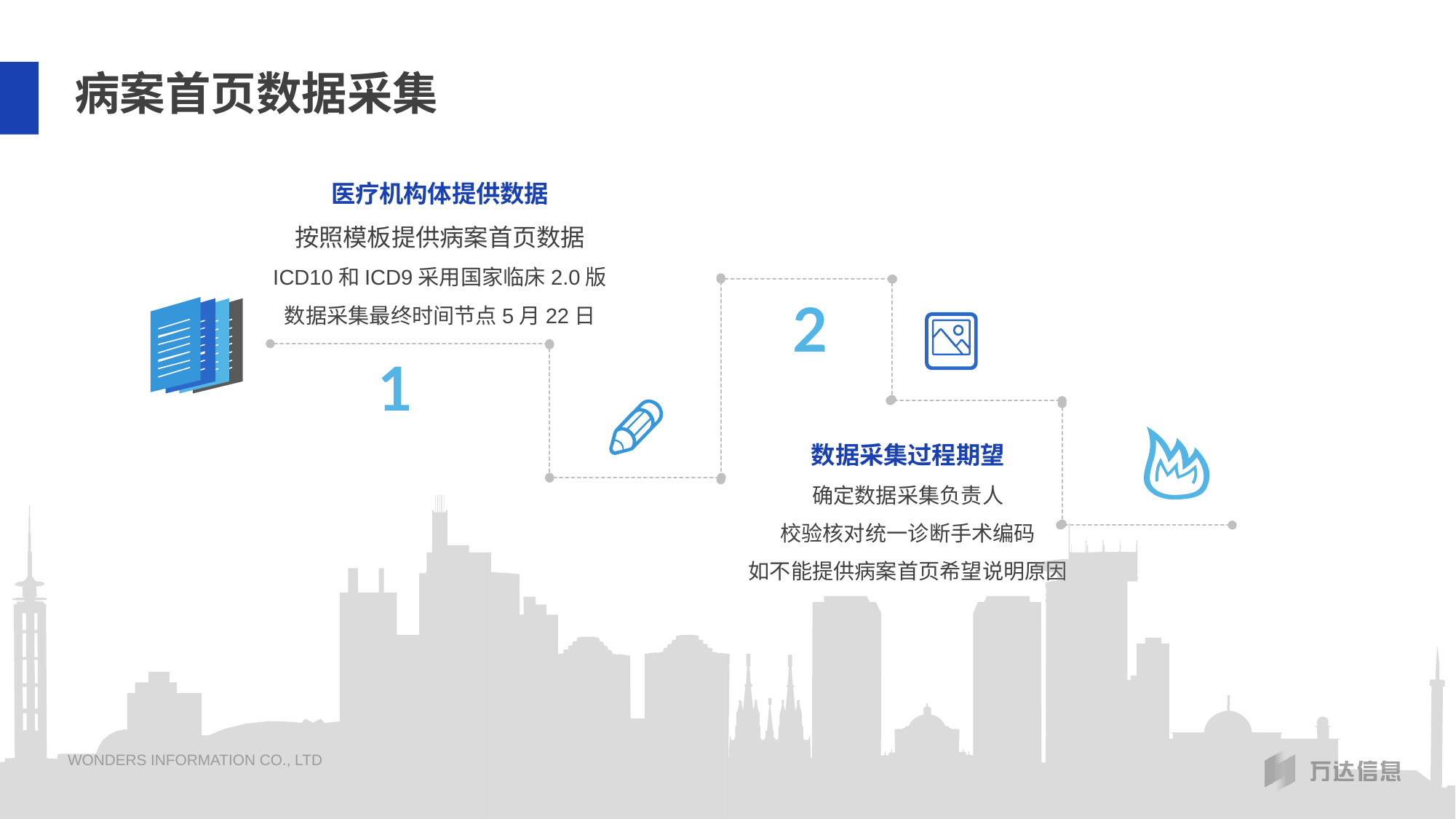

# 病案首页数据采集
医疗机构体提供数据
按照模板提供病案首页数据
ICD10和ICD9采用国家临床2.0版
数据采集最终时间节点5月22日

2

1

数据采集过程期望
确定数据采集负责人
校验核对统一诊断手术编码
如不能提供病案首页希望说明原因